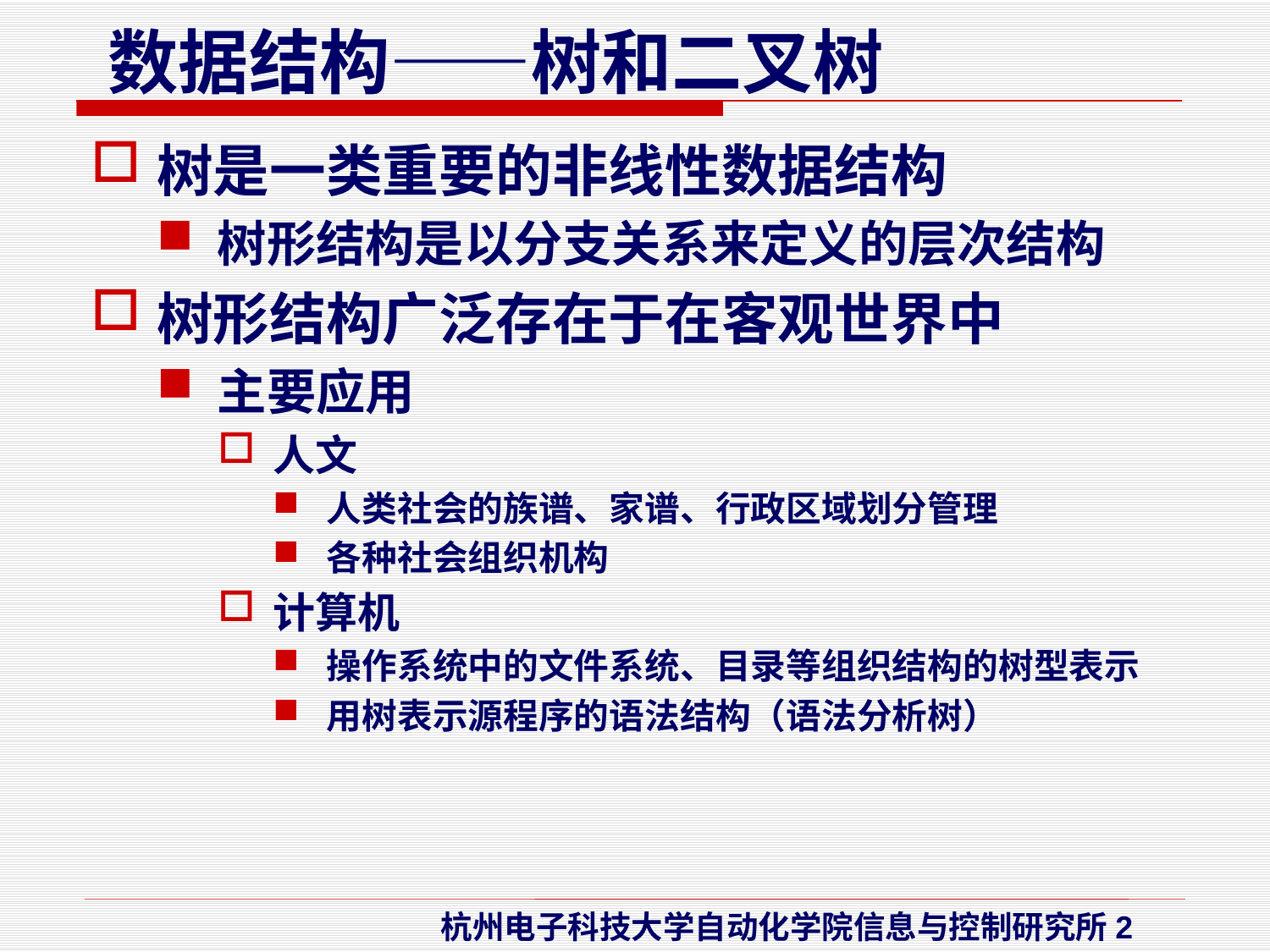

树是一类重要的非线性数据结构
树形结构是以分支关系来定义的层次结构
树形结构广泛存在于在客观世界中
主要应用
人文
人类社会的族谱、家谱、行政区域划分管理
各种社会组织机构
计算机
操作系统中的文件系统、目录等组织结构的树型表示
用树表示源程序的语法结构（语法分析树）